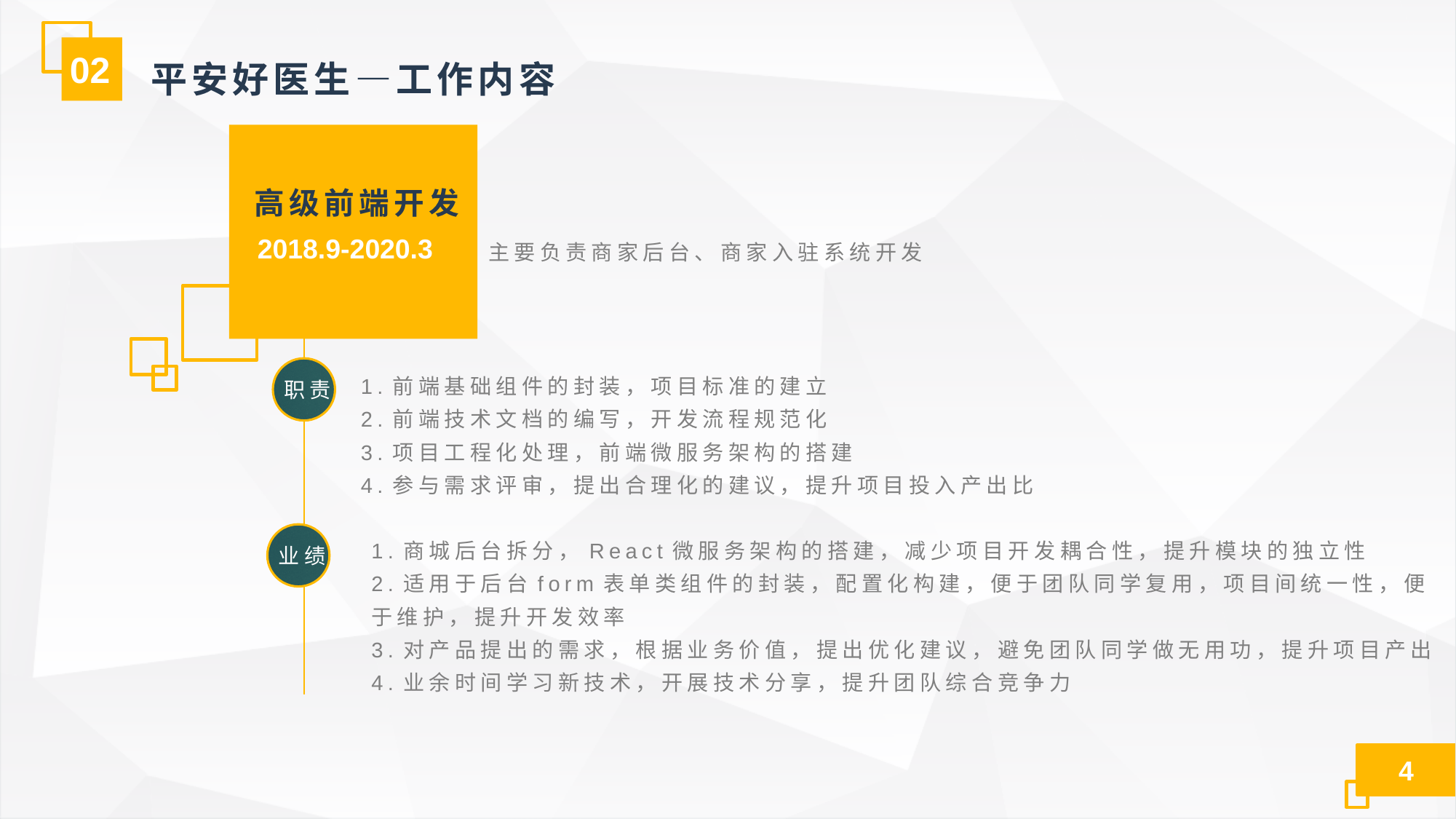

02
平安好医生—工作内容

高级前端开发

主要负责商家后台、商家入驻系统开发
2018.9-2020.3

职责
1.前端基础组件的封装，项目标准的建立
2.前端技术文档的编写，开发流程规范化
3.项目工程化处理，前端微服务架构的搭建
4.参与需求评审，提出合理化的建议，提升项目投入产出比

业绩
1.商城后台拆分，React微服务架构的搭建，减少项目开发耦合性，提升模块的独立性
2.适用于后台form表单类组件的封装，配置化构建，便于团队同学复用，项目间统一性，便于维护，提升开发效率
3.对产品提出的需求，根据业务价值，提出优化建议，避免团队同学做无用功，提升项目产出
4.业余时间学习新技术，开展技术分享，提升团队综合竞争力
4